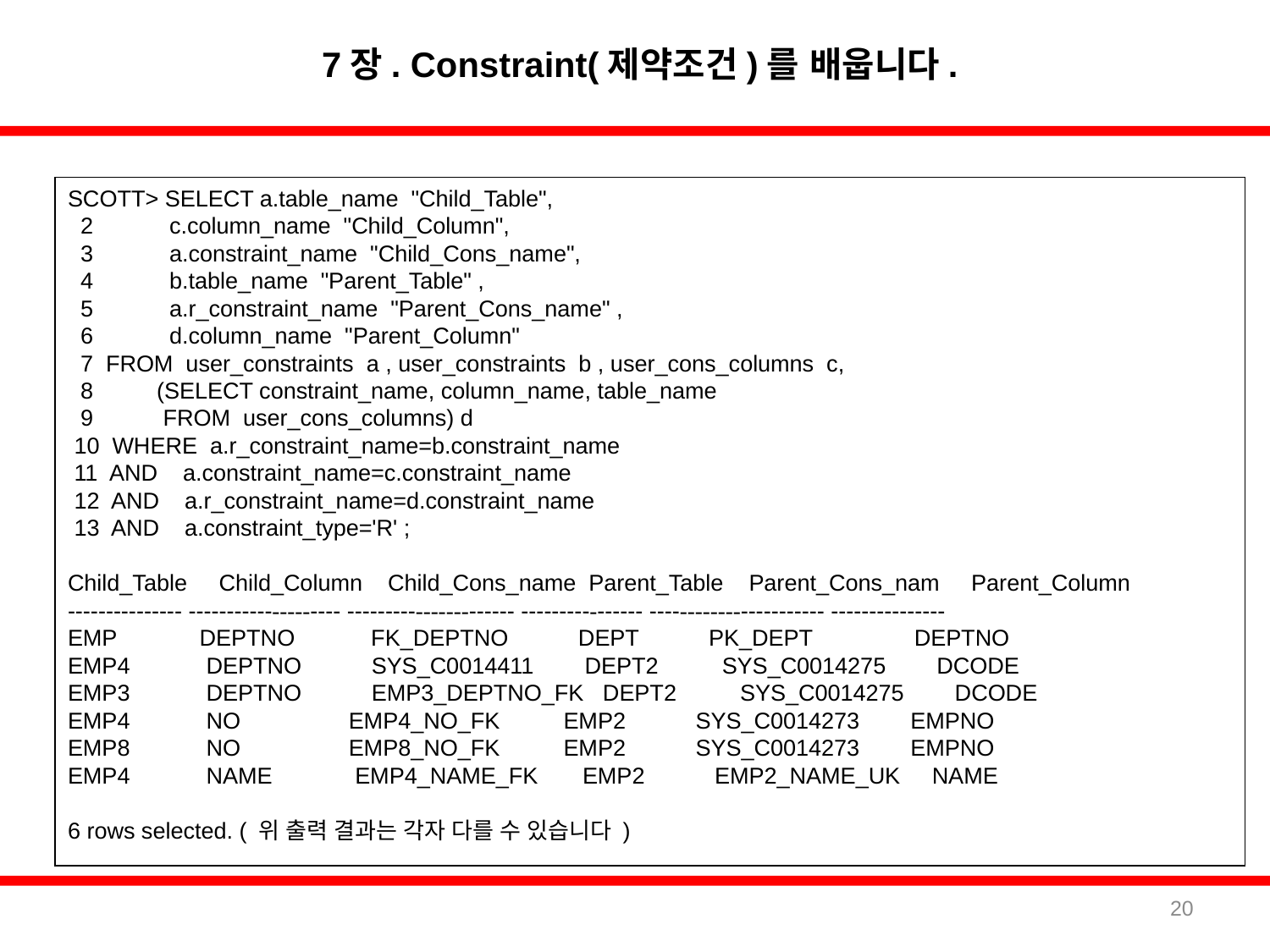

7장. Constraint(제약조건)를 배웁니다.

SCOTT> SELECT a.table_name  "Child_Table",
  2            c.column_name  "Child_Column",
  3            a.constraint_name  "Child_Cons_name",
  4            b.table_name  "Parent_Table" ,
  5            a.r_constraint_name  "Parent_Cons_name" ,
  6            d.column_name  "Parent_Column"
  7  FROM  user_constraints  a , user_constraints  b , user_cons_columns  c,
  8          (SELECT constraint_name, column_name, table_name
  9           FROM  user_cons_columns) d
 10  WHERE  a.r_constraint_name=b.constraint_name
 11  AND    a.constraint_name=c.constraint_name
 12  AND    a.r_constraint_name=d.constraint_name
 13  AND    a.constraint_type='R' ;

Child_Table     Child_Column    Child_Cons_name  Parent_Table    Parent_Cons_nam     Parent_Column
--------------- -------------------- ---------------------- ---------------- ----------------------- ---------------
EMP             DEPTNO            FK_DEPTNO           DEPT           PK_DEPT                DEPTNO
EMP4            DEPTNO           SYS_C0014411        DEPT2          SYS_C0014275        DCODE
EMP3            DEPTNO           EMP3_DEPTNO_FK   DEPT2          SYS_C0014275        DCODE
EMP4            NO                 EMP4_NO_FK          EMP2           SYS_C0014273        EMPNO
EMP8            NO                 EMP8_NO_FK          EMP2           SYS_C0014273        EMPNO
EMP4            NAME             EMP4_NAME_FK       EMP2           EMP2_NAME_UK     NAME

6 rows selected. ( 위 출력 결과는 각자 다를 수 있습니다 )

20